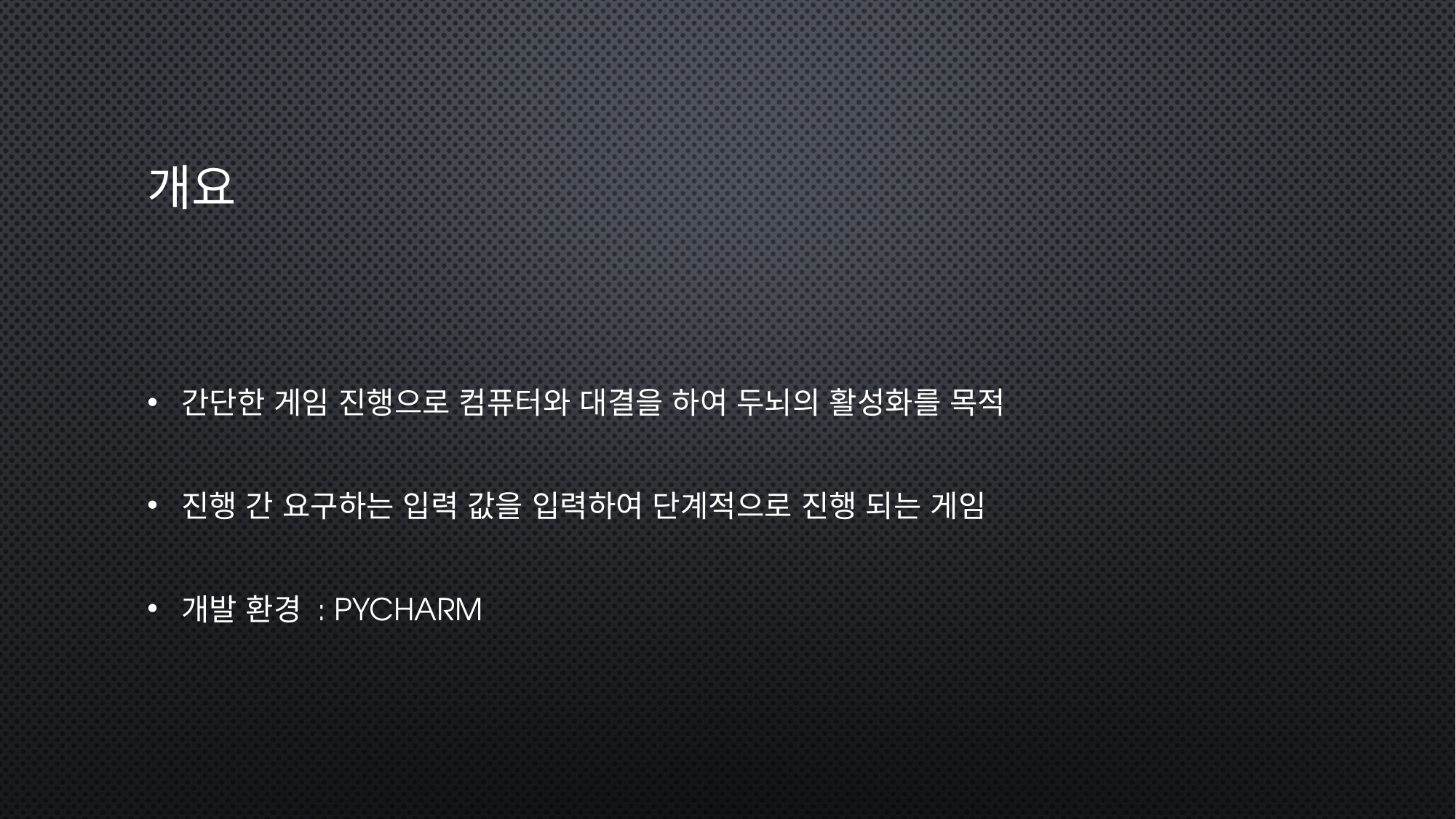

# 개요
간단한 게임 진행으로 컴퓨터와 대결을 하여 두뇌의 활성화를 목적

진행 간 요구하는 입력 값을 입력하여 단계적으로 진행 되는 게임

개발 환경 : Pycharm